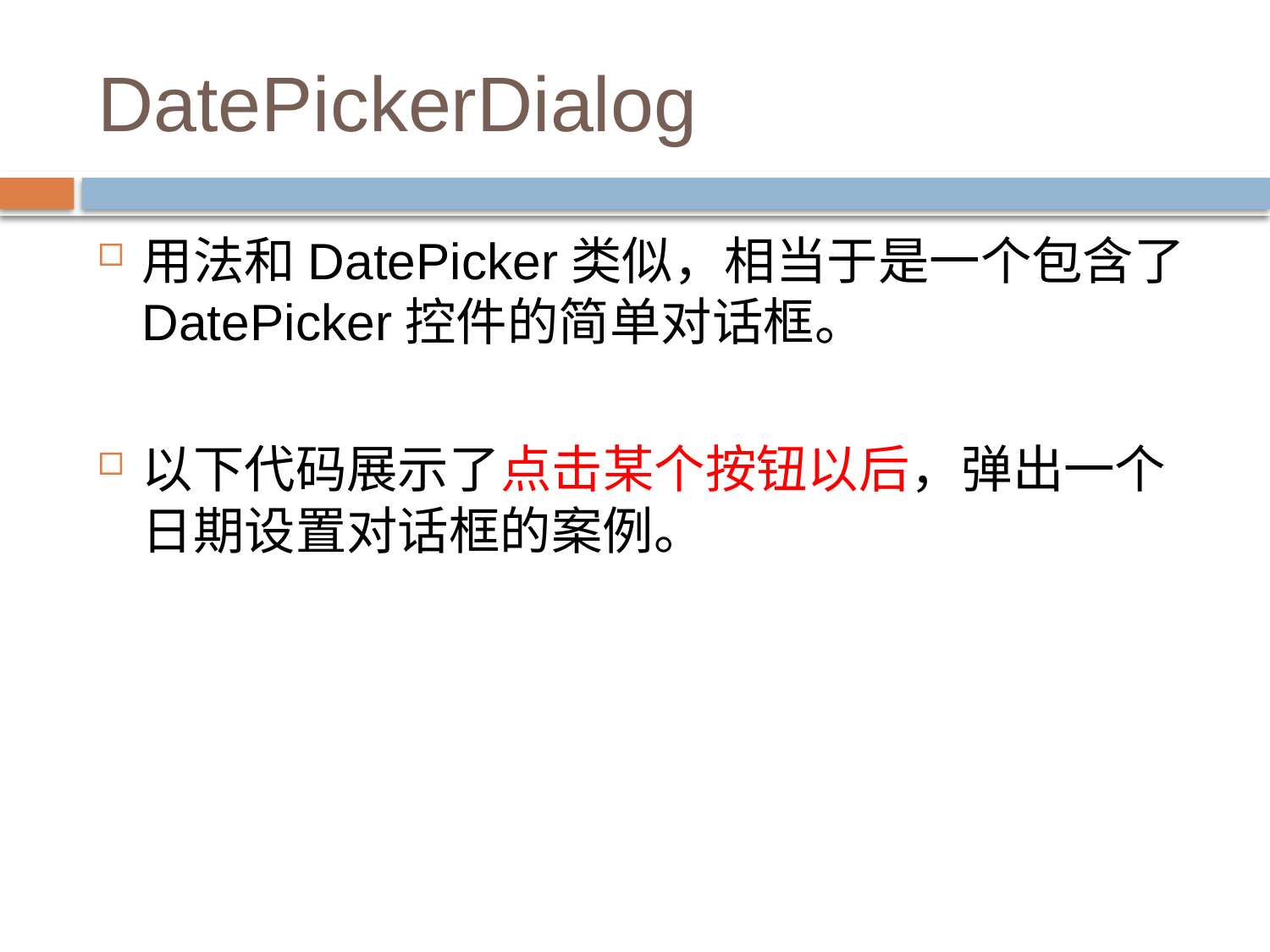

# DatePickerDialog
用法和DatePicker类似，相当于是一个包含了DatePicker控件的简单对话框。

以下代码展示了点击某个按钮以后，弹出一个日期设置对话框的案例。